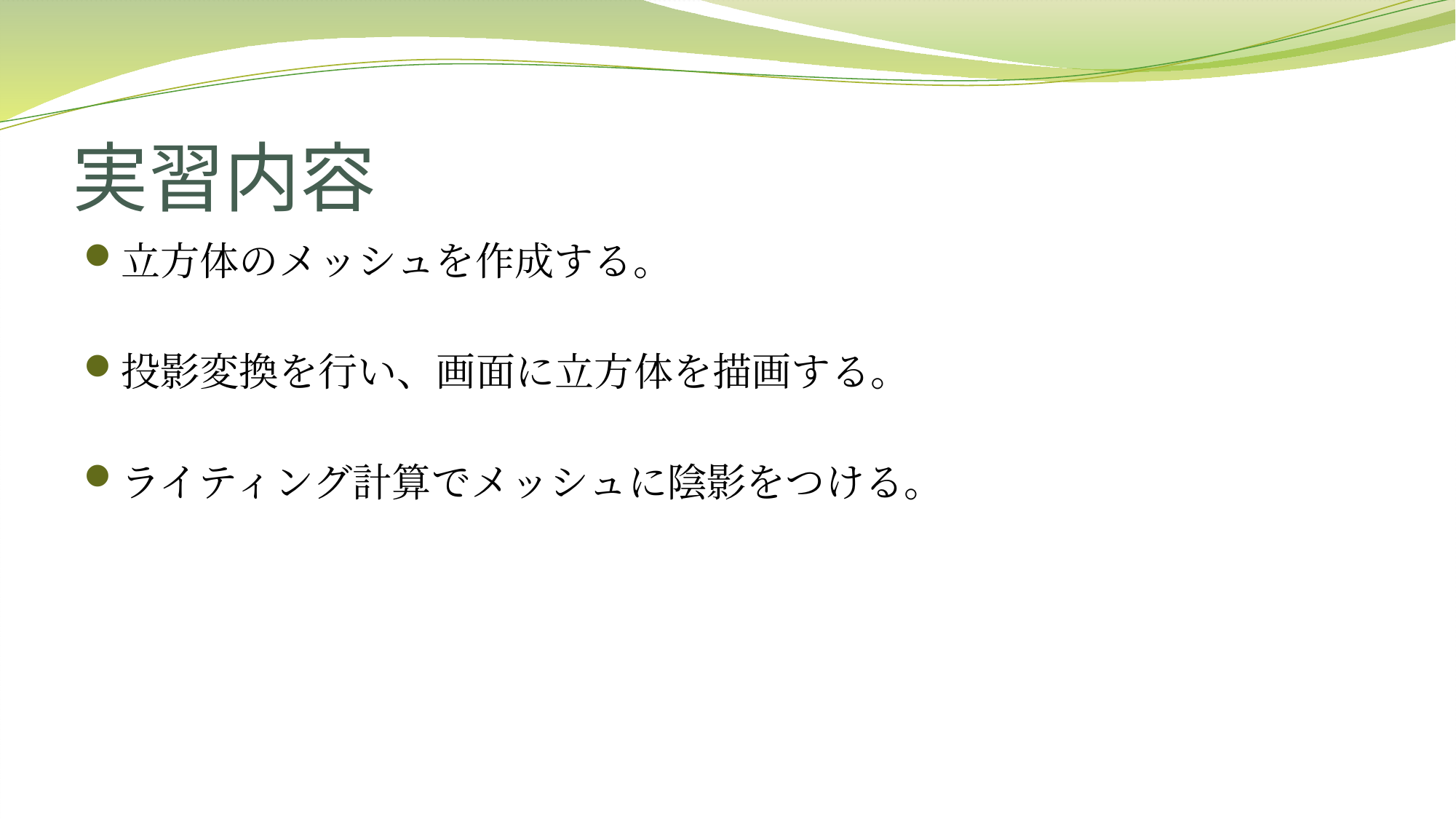

# 実習内容
立方体のメッシュを作成する。

投影変換を行い、画面に立方体を描画する。

ライティング計算でメッシュに陰影をつける。